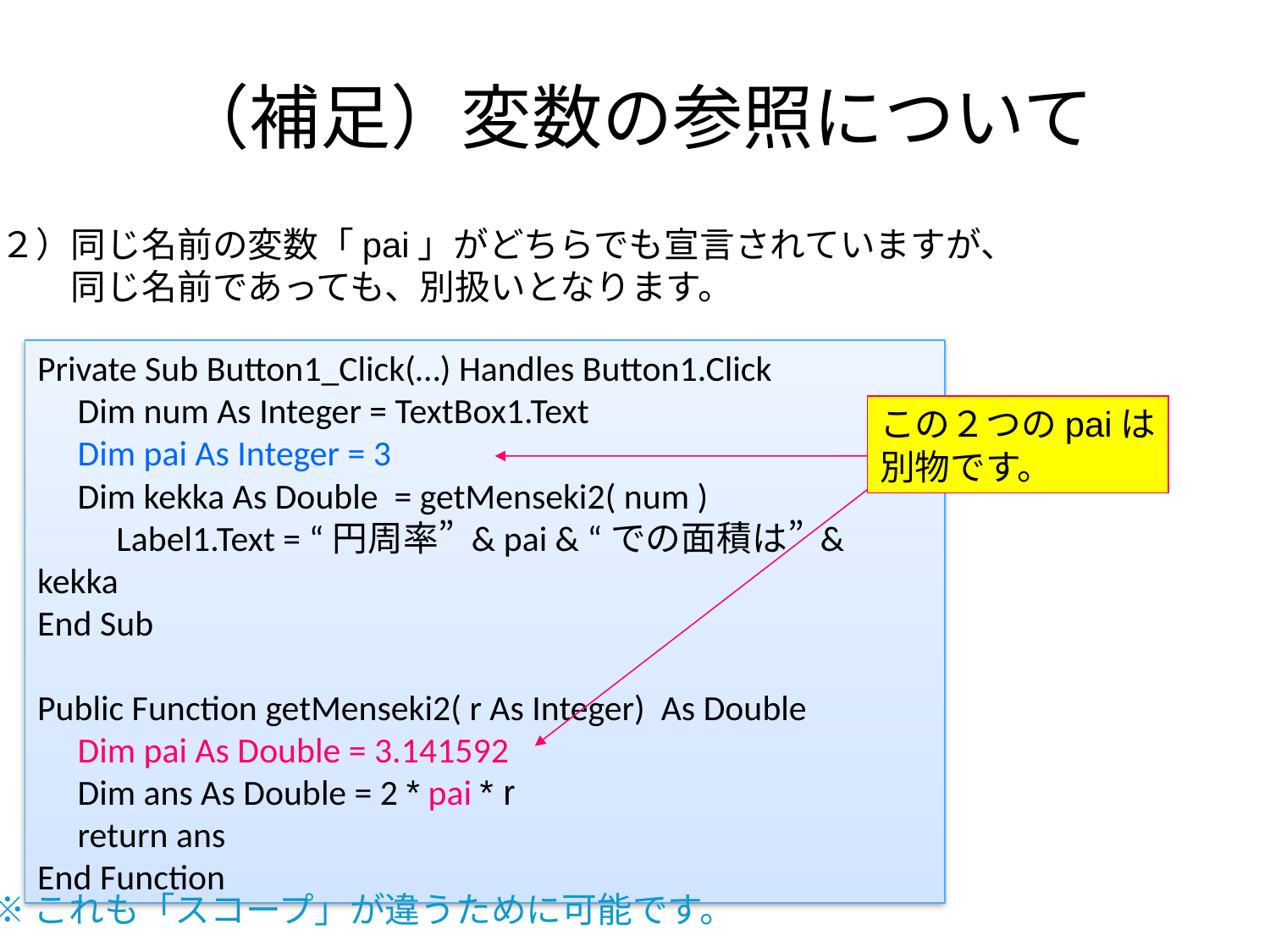

# （補足）変数の参照について
例２）同じ名前の変数「pai」がどちらでも宣言されていますが、
　　　同じ名前であっても、別扱いとなります。
Private Sub Button1_Click(…) Handles Button1.Click
     Dim num As Integer = TextBox1.Text
     Dim pai As Integer = 3
     Dim kekka As Double  = getMenseki2( num )
　　Label1.Text = “円周率” & pai & “での面積は” & kekka
End Sub

Public Function getMenseki2( r As Integer)  As Double
     Dim pai As Double = 3.141592
     Dim ans As Double = 2 * pai * r
     return ans
End Function
この２つのpaiは
別物です。

※これも「スコープ」が違うために可能です。